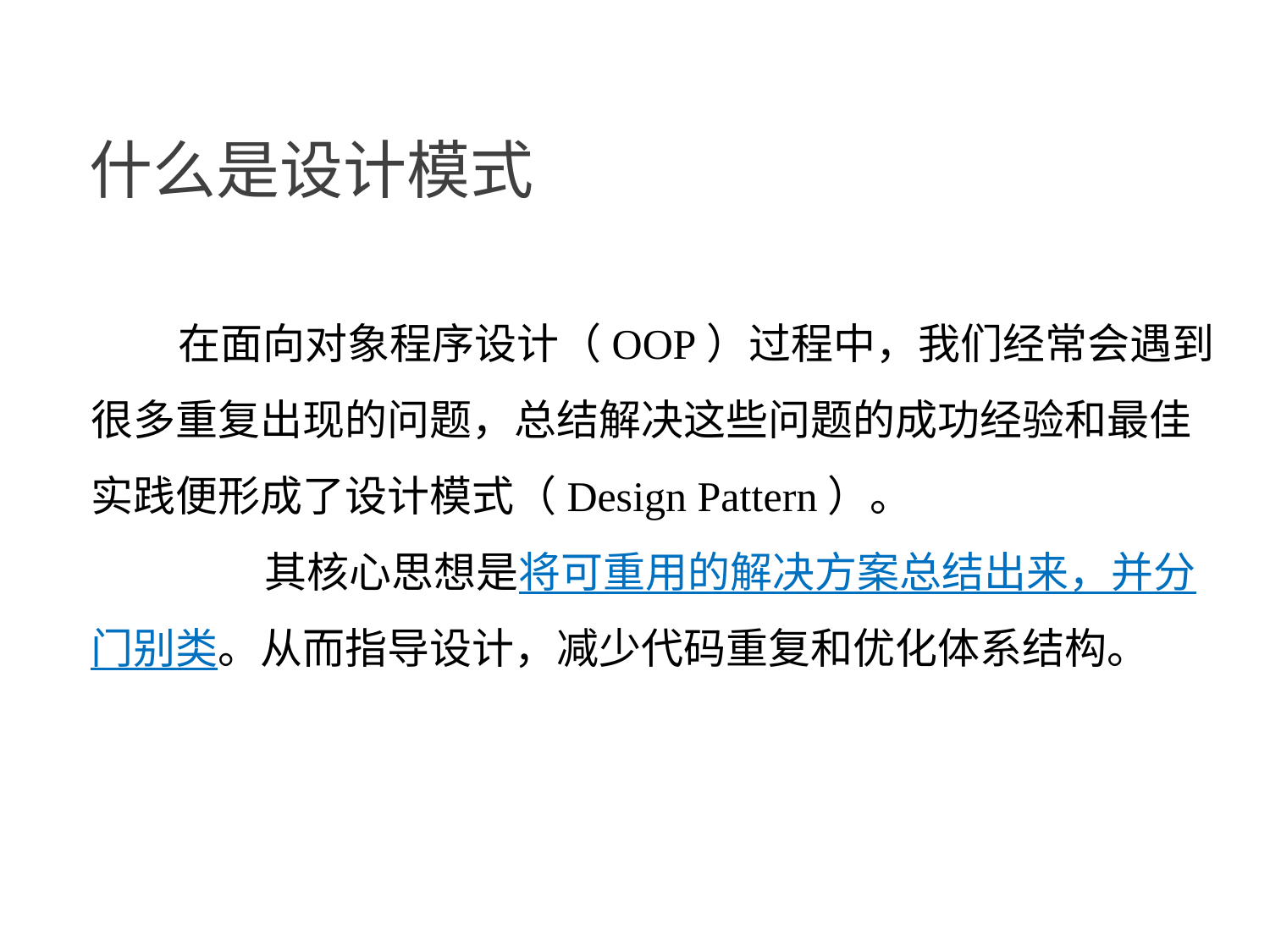

什么是设计模式
在面向对象程序设计（OOP）过程中，我们经常会遇到很多重复出现的问题，总结解决这些问题的成功经验和最佳实践便形成了设计模式（Design Pattern）。
        其核心思想是将可重用的解决方案总结出来，并分门别类。从而指导设计，减少代码重复和优化体系结构。